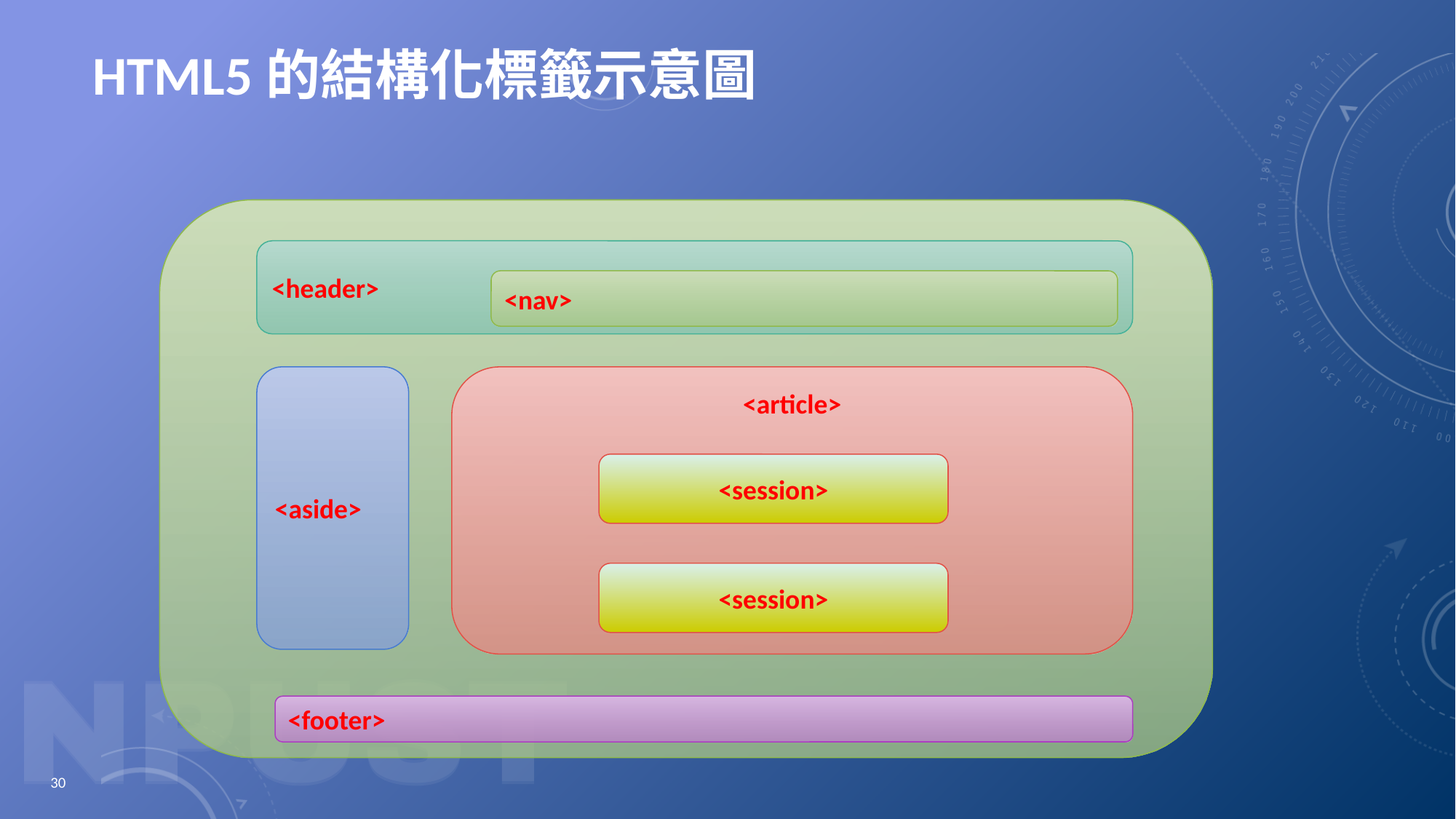

# HTML5的結構化標籤示意圖

<header>
<nav>
<aside>
<article>
<session>
<session>
<footer>
30